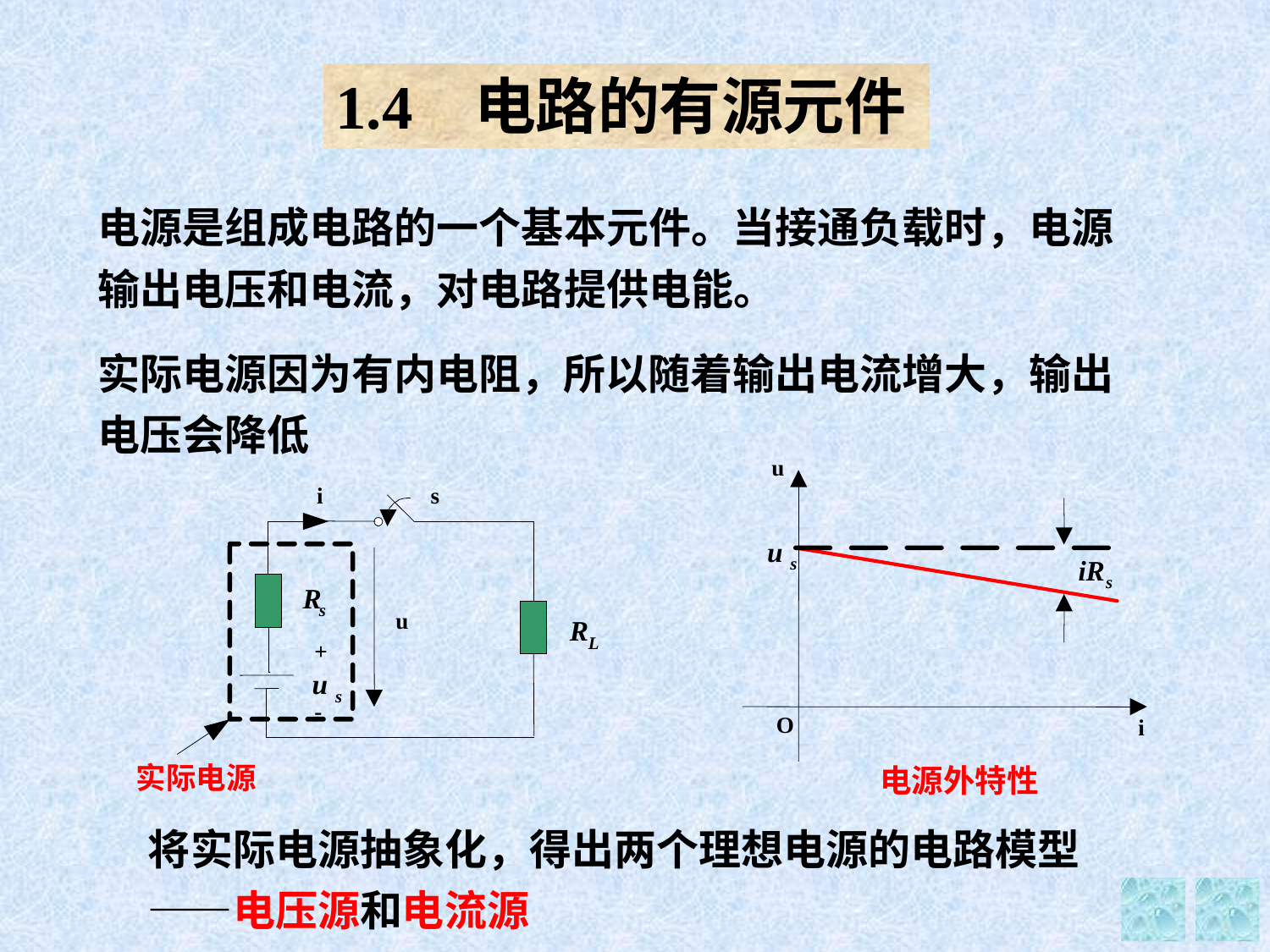

1.4   电路的有源元件
电源是组成电路的一个基本元件。当接通负载时，电源输出电压和电流，对电路提供电能。
实际电源因为有内电阻，所以随着输出电流增大，输出电压会降低
u

u

s
iR
s

O
i
i
s

R
s

u
R

L
+

u

s

-

实际电源
电源外特性
将实际电源抽象化，得出两个理想电源的电路模型——电压源和电流源